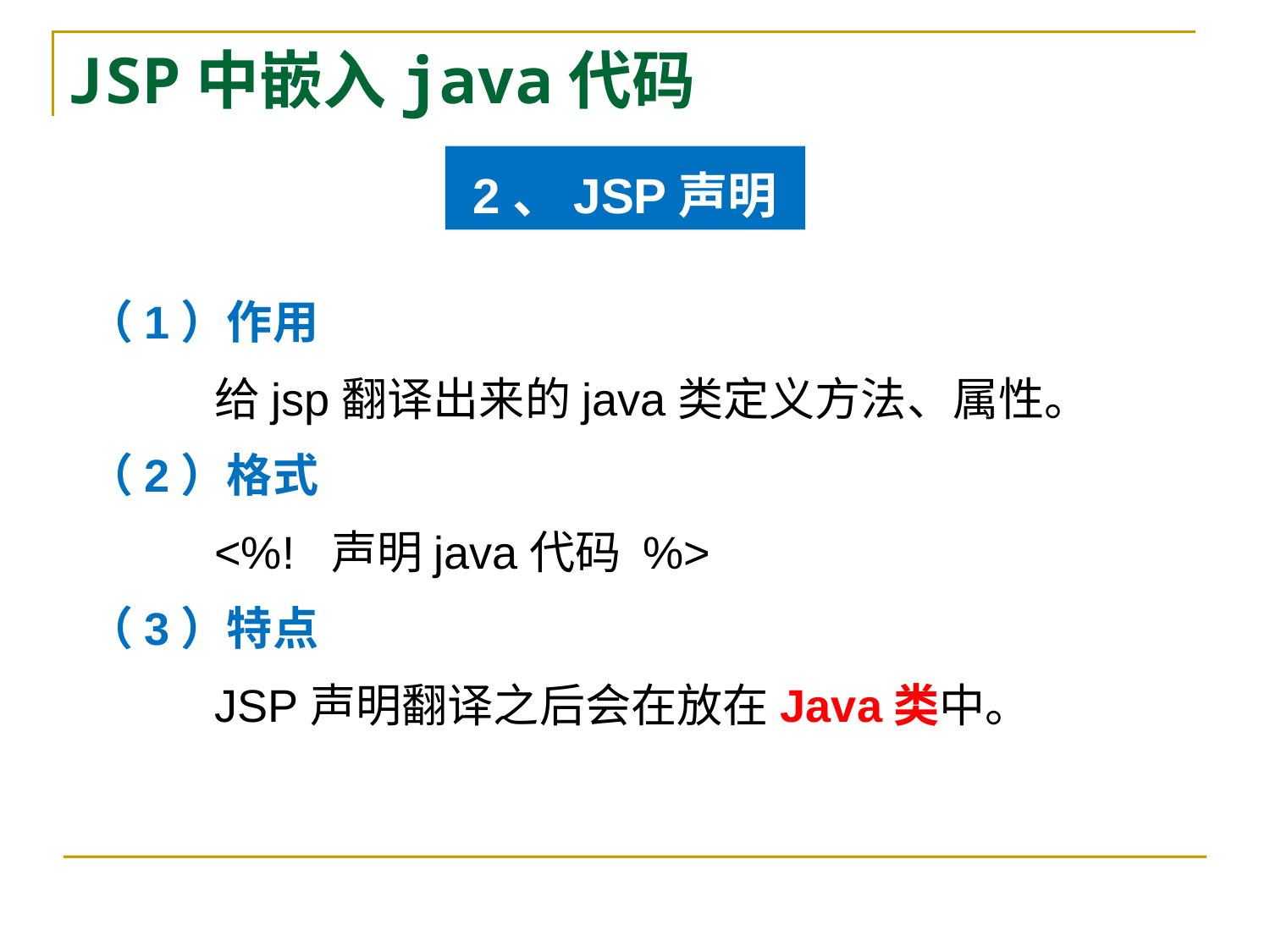

# JSP中嵌入java代码
2、JSP声明
（1）作用
	给jsp翻译出来的java类定义方法、属性。
（2）格式
	<%!  声明java代码 %>
（3）特点
	JSP声明翻译之后会在放在Java类中。